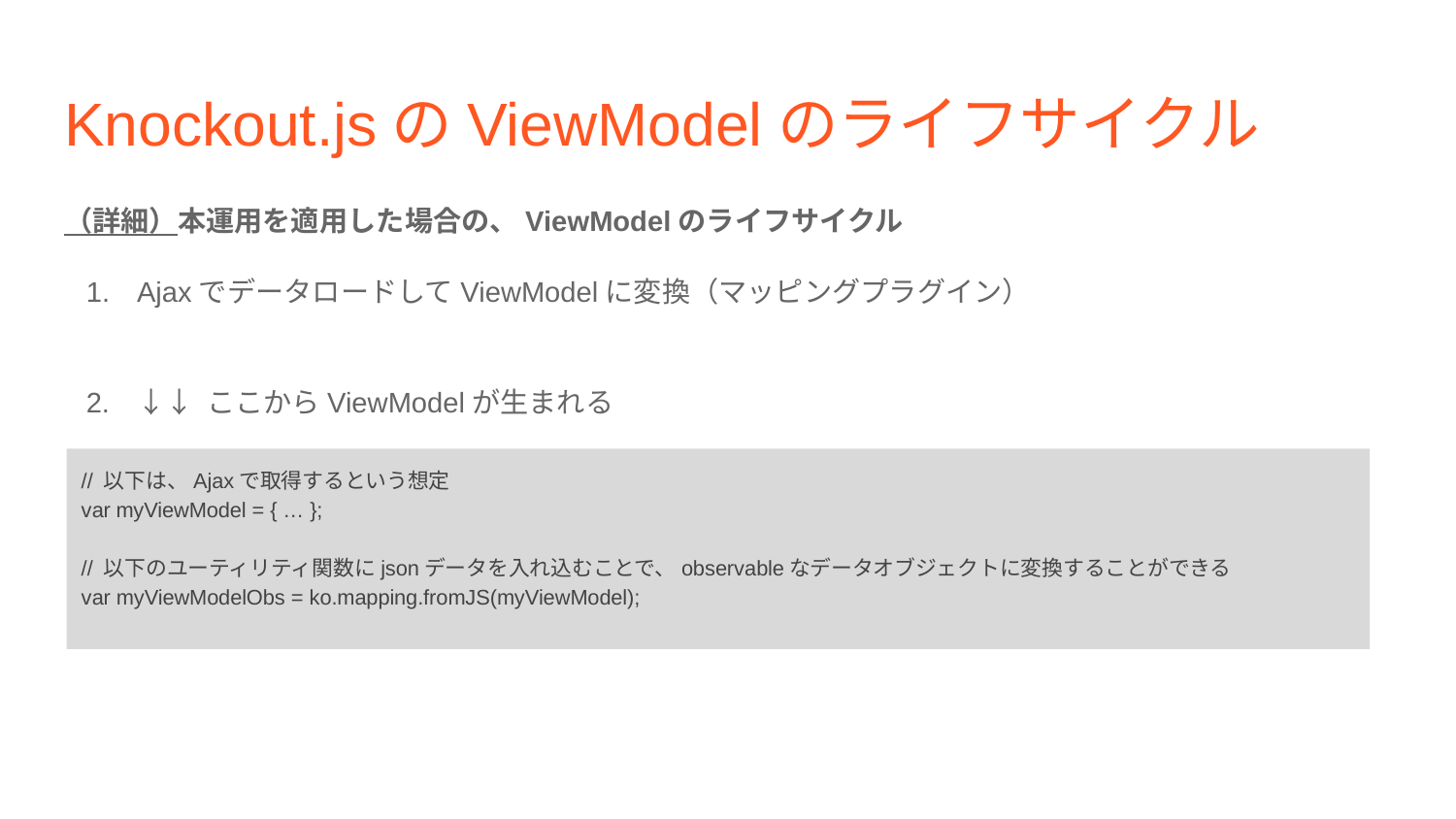

# Knockout.jsのViewModelのライフサイクル
（詳細）本運用を適用した場合の、ViewModelのライフサイクル
AjaxでデータロードしてViewModelに変換（マッピングプラグイン）
↓↓ ここからViewModelが生まれる
// 以下は、Ajaxで取得するという想定
var myViewModel = { … };

// 以下のユーティリティ関数にjsonデータを入れ込むことで、observableなデータオブジェクトに変換することができる
var myViewModelObs = ko.mapping.fromJS(myViewModel);